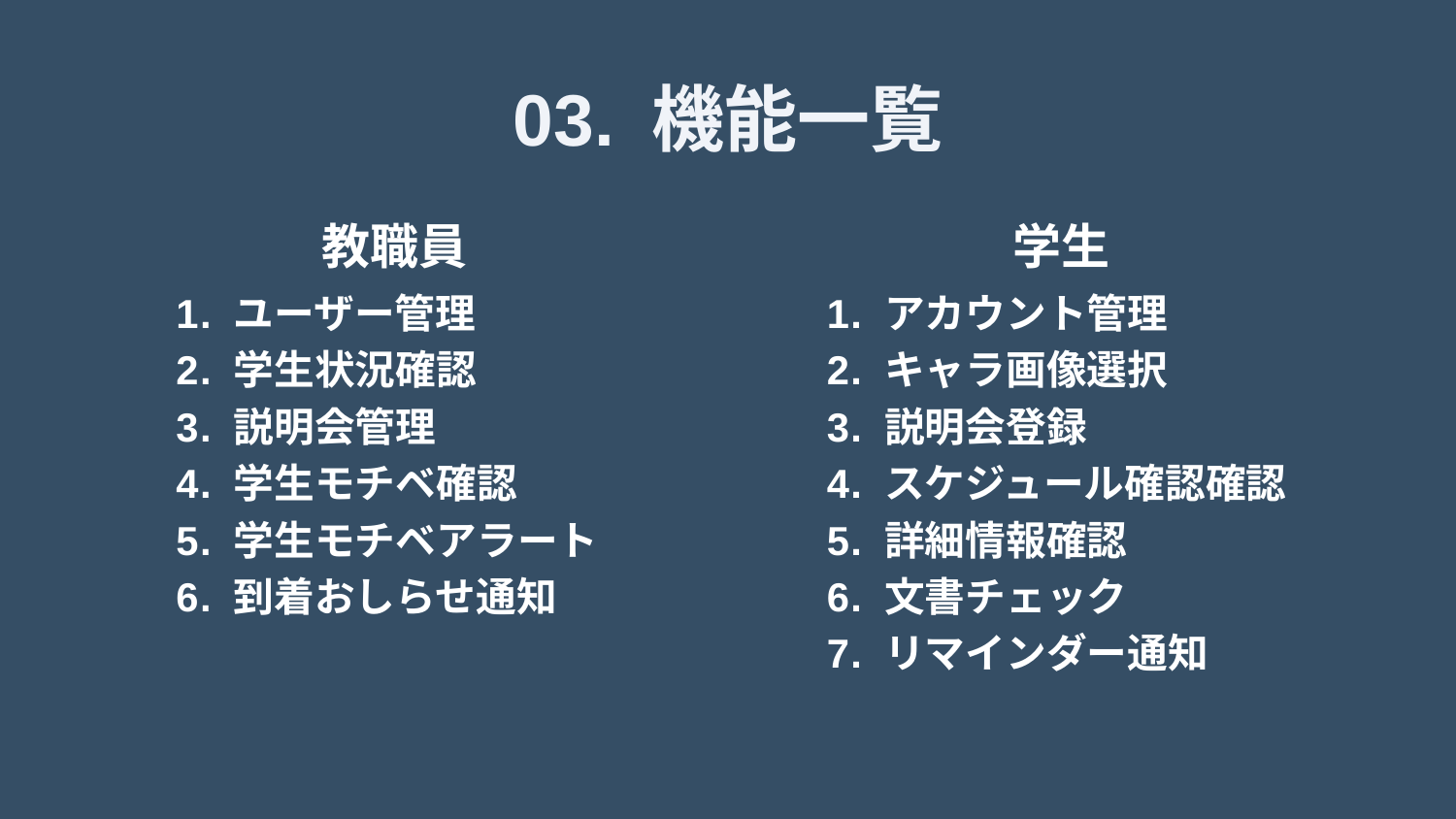

# 03. 機能一覧
教職員
学生
ユーザー管理
学生状況確認
説明会管理
学生モチベ確認
学生モチベアラート
到着おしらせ通知

アカウント管理
キャラ画像選択
説明会登録
スケジュール確認確認
詳細情報確認
文書チェック
リマインダー通知